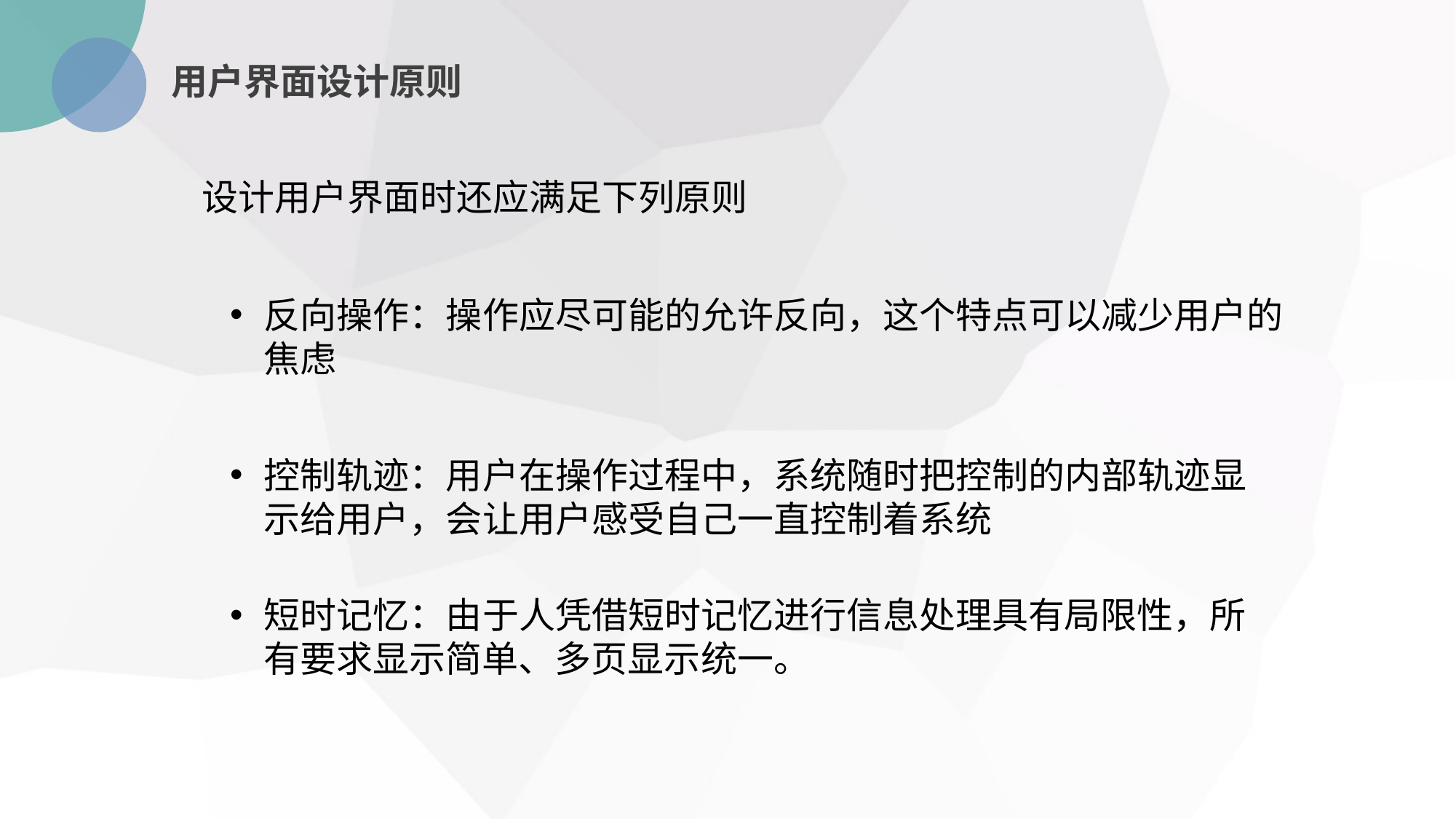

用户界面设计原则
设计用户界面时还应满足下列原则
反向操作：操作应尽可能的允许反向，这个特点可以减少用户的焦虑
控制轨迹：用户在操作过程中，系统随时把控制的内部轨迹显示给用户，会让用户感受自己一直控制着系统
短时记忆：由于人凭借短时记忆进行信息处理具有局限性，所有要求显示简单、多页显示统一。